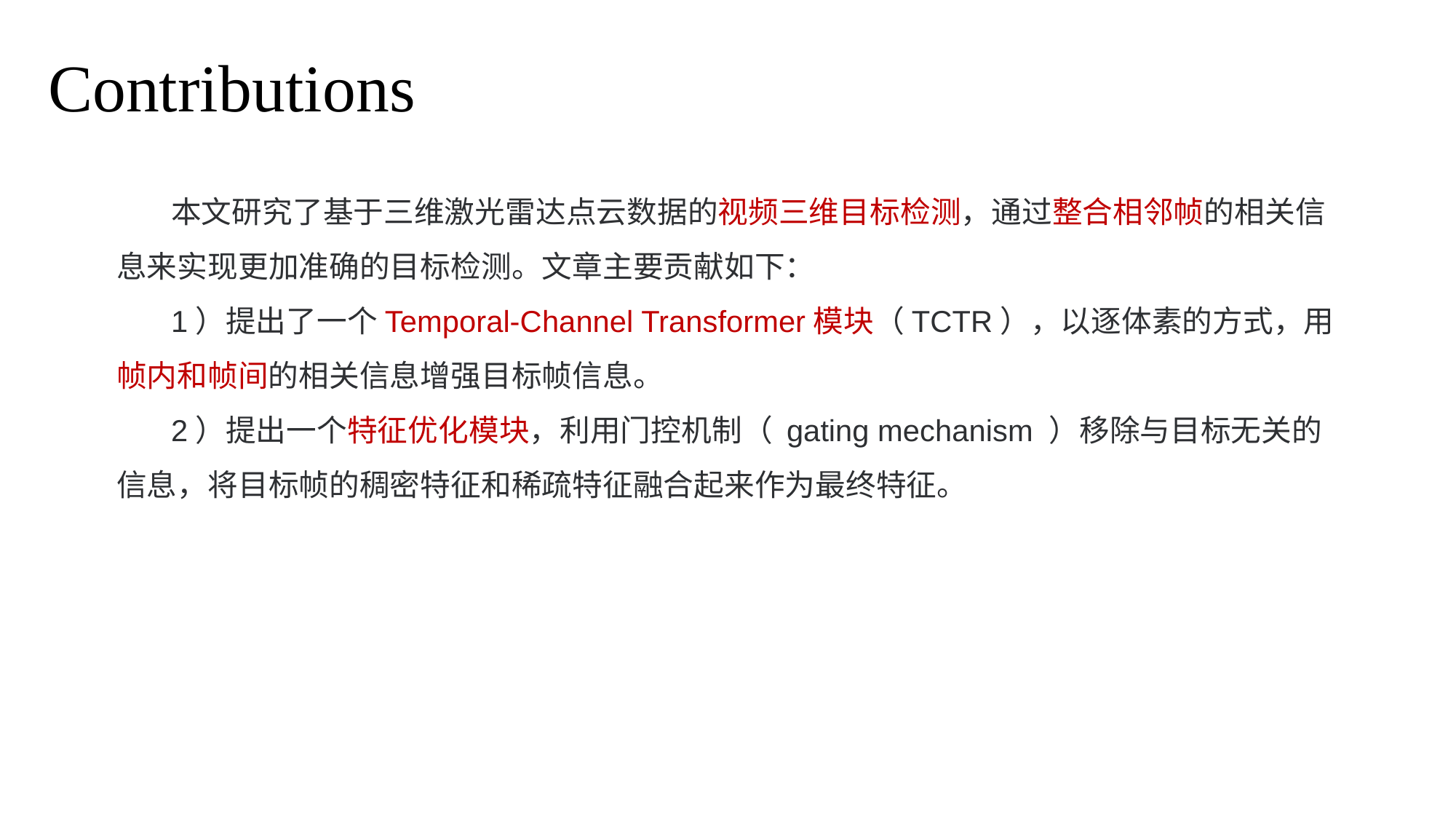

Contributions
本文研究了基于三维激光雷达点云数据的视频三维目标检测，通过整合相邻帧的相关信息来实现更加准确的目标检测。文章主要贡献如下：
1）提出了一个Temporal-Channel Transformer模块（TCTR），以逐体素的方式，用帧内和帧间的相关信息增强目标帧信息。
2）提出一个特征优化模块，利用门控机制（ gating mechanism ）移除与目标无关的信息，将目标帧的稠密特征和稀疏特征融合起来作为最终特征。